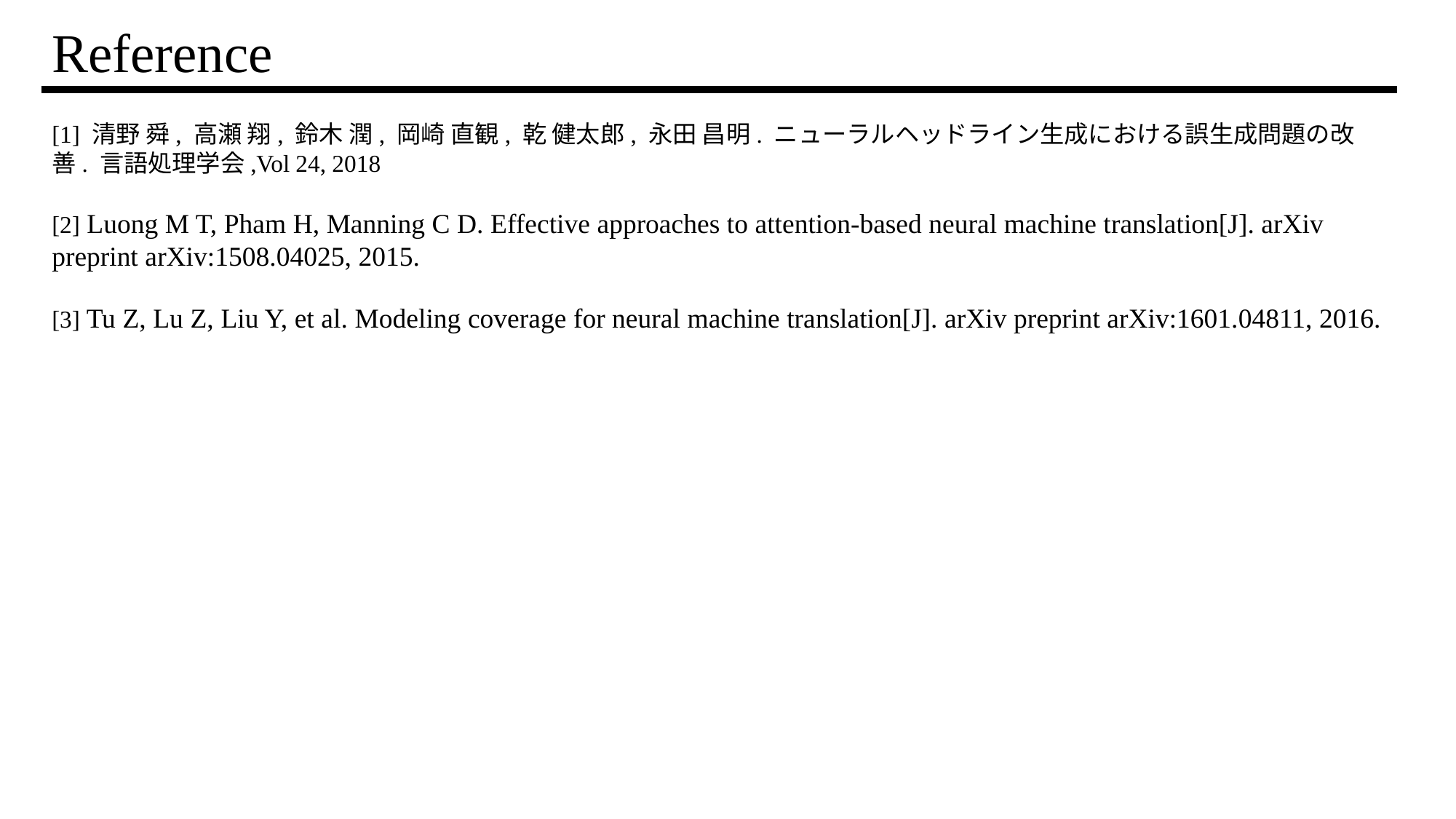

# Reference
[1] 清野 舜, 高瀬 翔, 鈴木 潤, 岡崎 直観, 乾 健太郎, 永田 昌明. ニューラルヘッドライン生成における誤生成問題の改善. 言語処理学会,Vol 24, 2018

[2] Luong M T, Pham H, Manning C D. Effective approaches to attention-based neural machine translation[J]. arXiv preprint arXiv:1508.04025, 2015.

[3] Tu Z, Lu Z, Liu Y, et al. Modeling coverage for neural machine translation[J]. arXiv preprint arXiv:1601.04811, 2016.